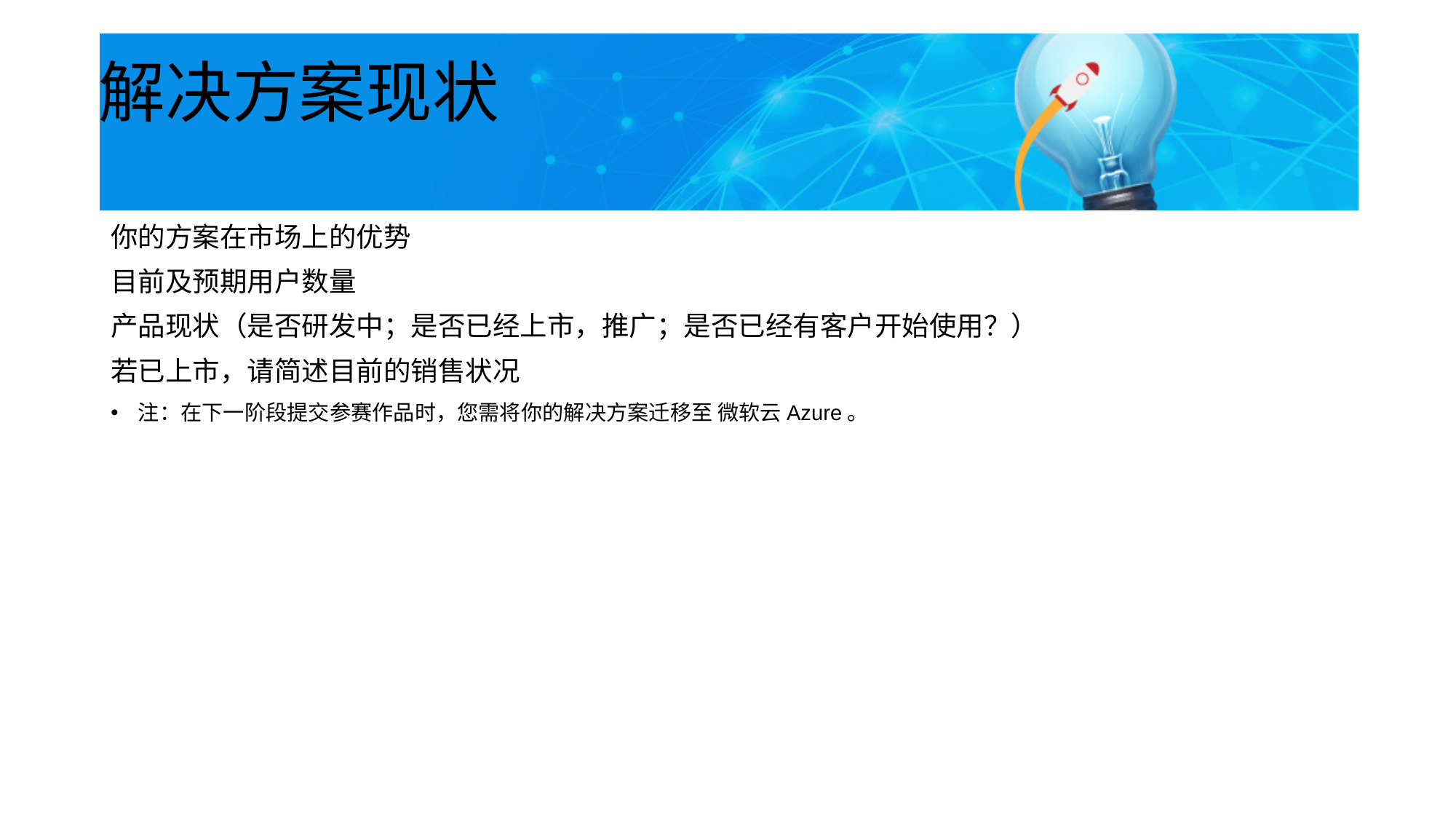

# 解决方案现状
你的方案在市场上的优势
目前及预期用户数量
产品现状（是否研发中；是否已经上市，推广；是否已经有客户开始使用？）
若已上市，请简述目前的销售状况
注：在下一阶段提交参赛作品时，您需将你的解决方案迁移至 微软云Azure。